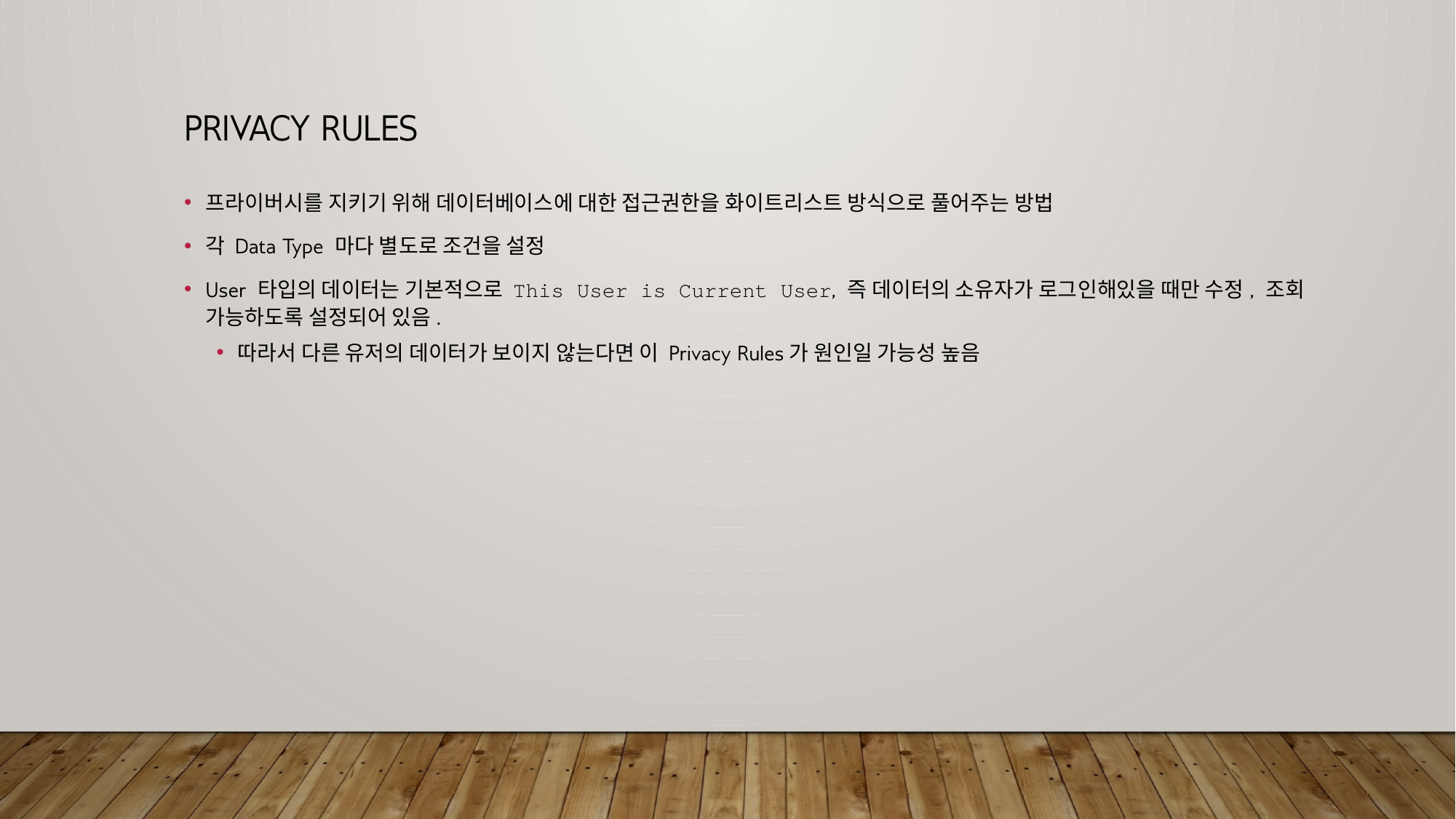

# Privacy Rules
프라이버시를 지키기 위해 데이터베이스에 대한 접근권한을 화이트리스트 방식으로 풀어주는 방법
각 Data Type 마다 별도로 조건을 설정
User 타입의 데이터는 기본적으로 This User is Current User, 즉 데이터의 소유자가 로그인해있을 때만 수정, 조회 가능하도록 설정되어 있음.
따라서 다른 유저의 데이터가 보이지 않는다면 이 Privacy Rules가 원인일 가능성 높음